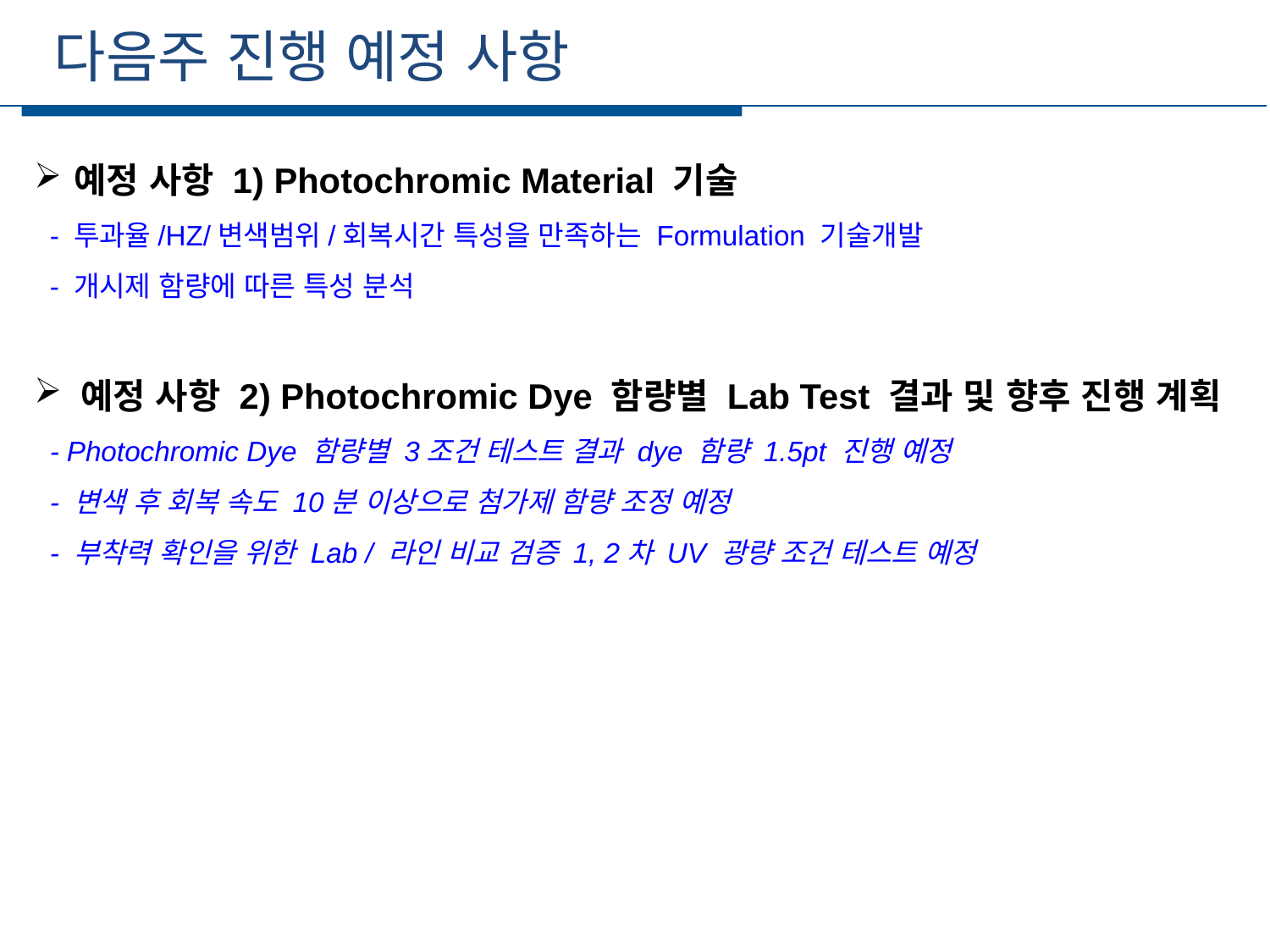

다음주 진행 예정 사항
세부일정

예정 사항 1) Photochromic Material 기술
  - 투과율/HZ/변색범위/회복시간 특성을 만족하는 Formulation 기술개발
  - 개시제 함량에 따른 특성 분석

 예정 사항 2) Photochromic Dye 함량별 Lab Test 결과 및 향후 진행 계획
  - Photochromic Dye 함량별 3조건 테스트 결과 dye 함량 1.5pt 진행 예정
  - 변색 후 회복 속도 10분 이상으로 첨가제 함량 조정 예정
  - 부착력 확인을 위한 Lab / 라인 비교 검증 1, 2차 UV 광량 조건 테스트 예정